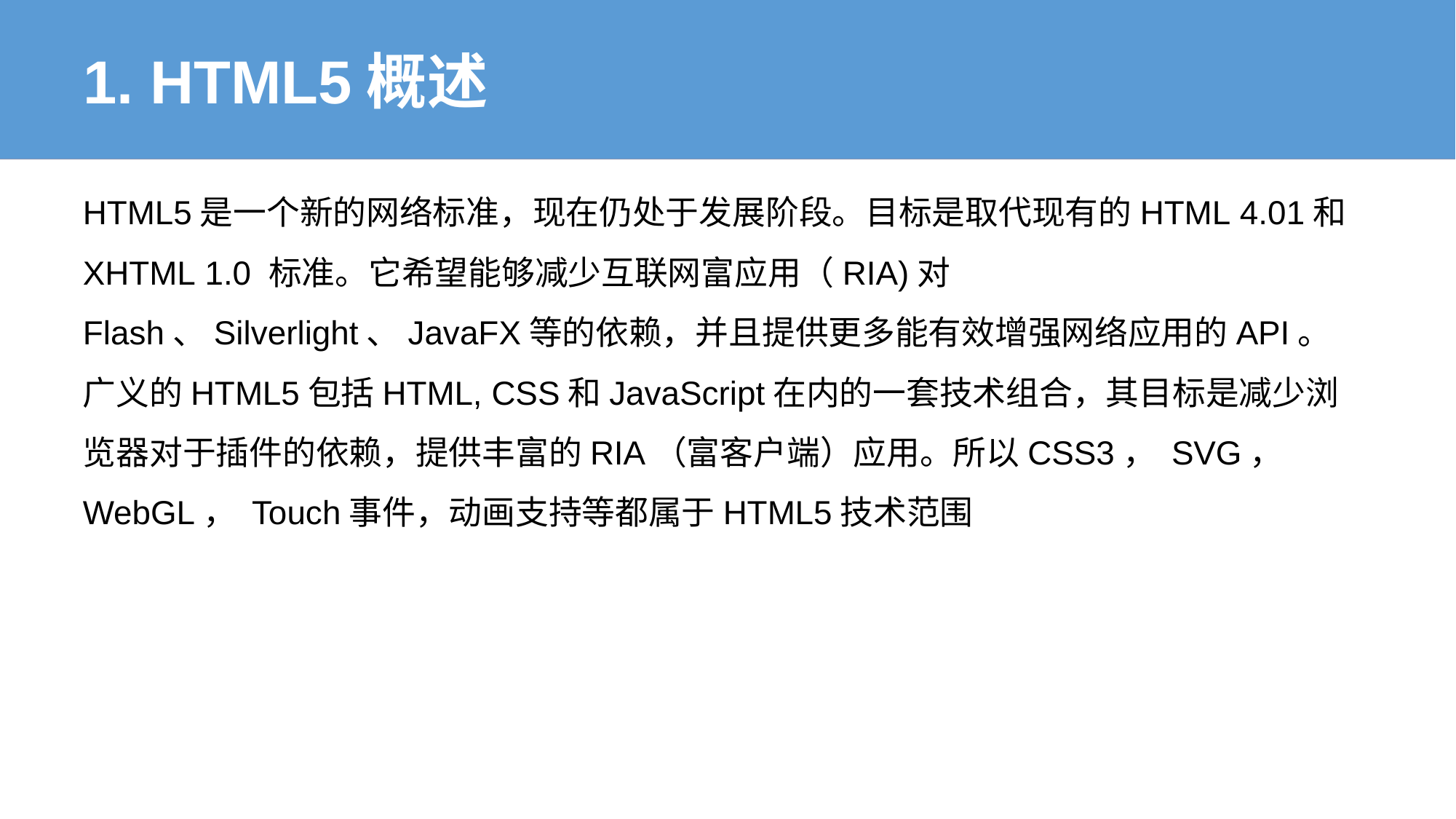

# 1. HTML5概述
HTML5是一个新的网络标准，现在仍处于发展阶段。目标是取代现有的HTML 4.01和XHTML 1.0 标准。它希望能够减少互联网富应用（RIA)对Flash、Silverlight、JavaFX等的依赖，并且提供更多能有效增强网络应用的API。
广义的HTML5包括HTML, CSS和JavaScript在内的一套技术组合，其目标是减少浏览器对于插件的依赖，提供丰富的RIA（富客户端）应用。所以CSS3， SVG， WebGL， Touch事件，动画支持等都属于HTML5技术范围